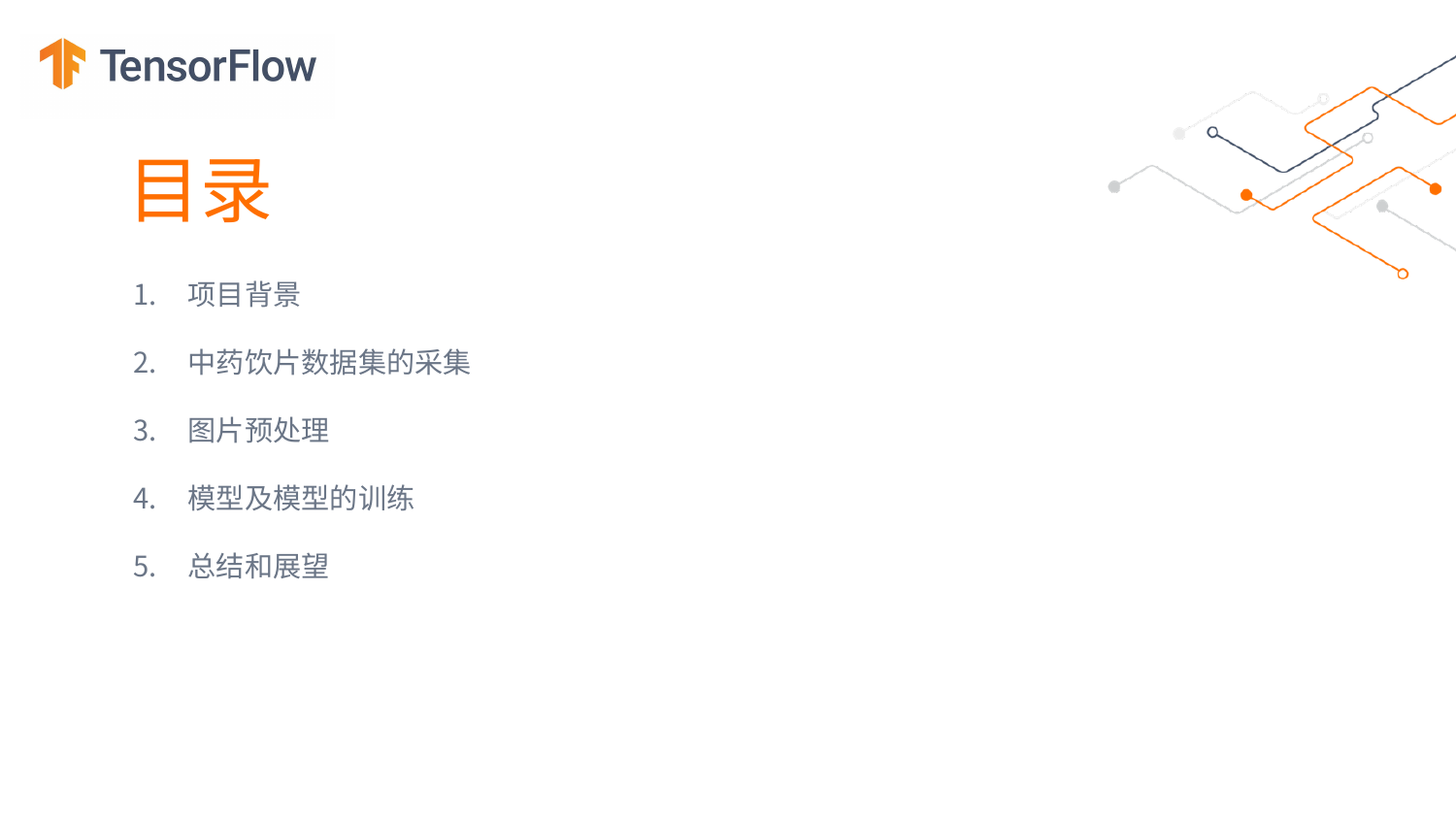

目录
项目背景
中药饮片数据集的采集
图片预处理
模型及模型的训练
总结和展望